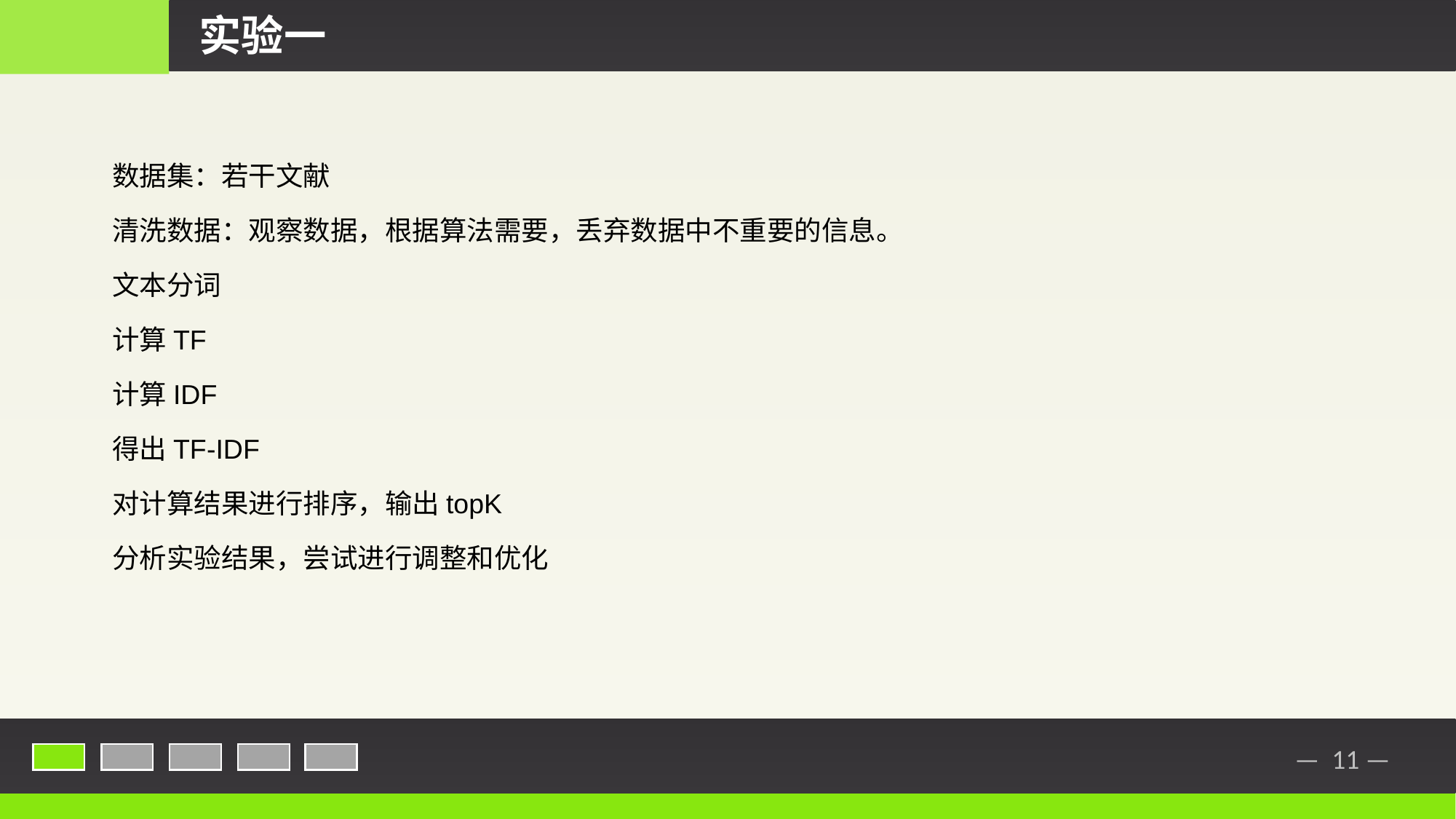

实验一
数据集：若干文献
清洗数据：观察数据，根据算法需要，丢弃数据中不重要的信息。
文本分词
计算TF
计算IDF
得出TF-IDF
对计算结果进行排序，输出topK
分析实验结果，尝试进行调整和优化